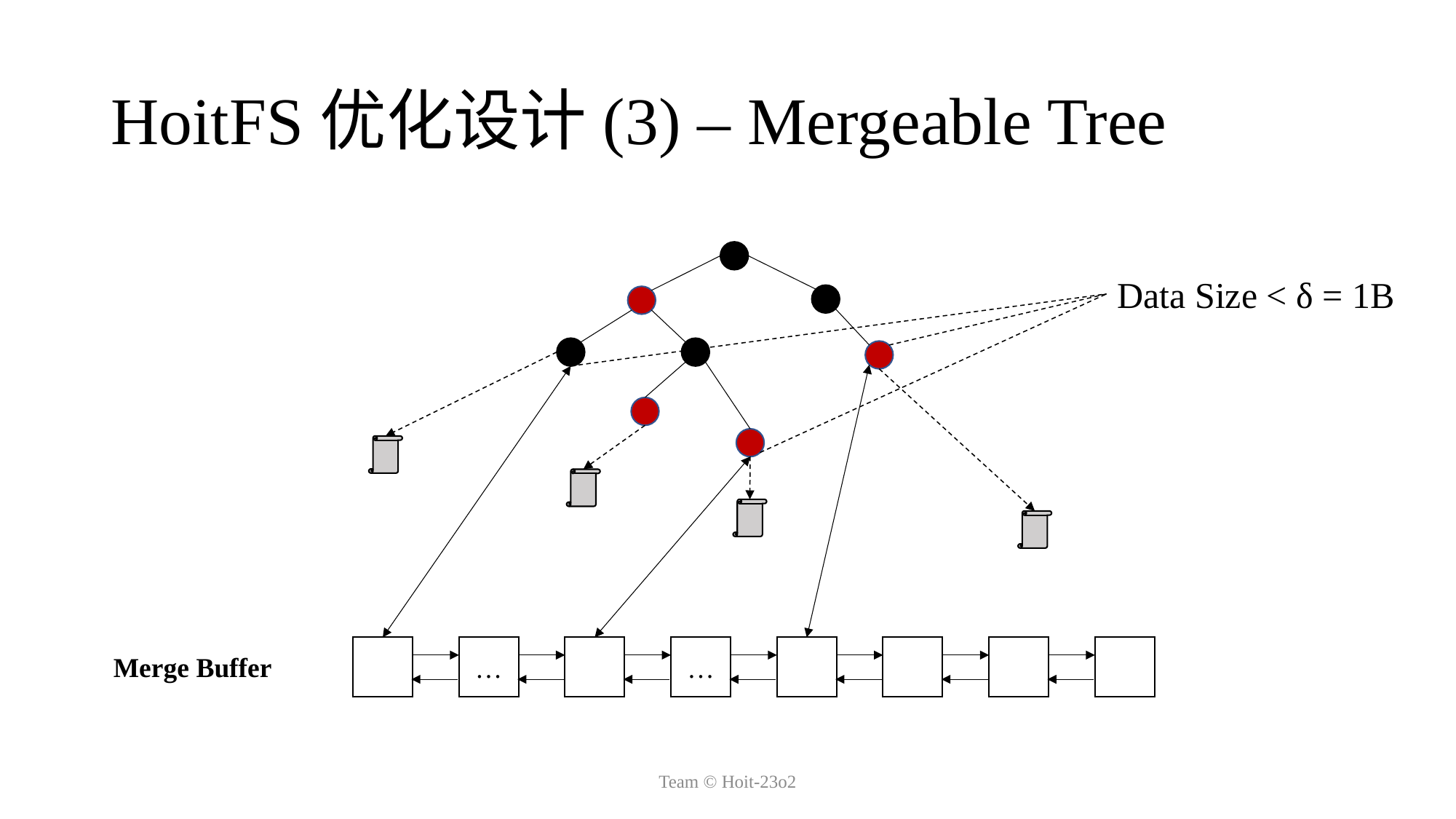

# HoitFS优化设计(3) – Mergeable Tree

Data Size < δ = 1B

…

…

Merge Buffer

Team © Hoit-23o2